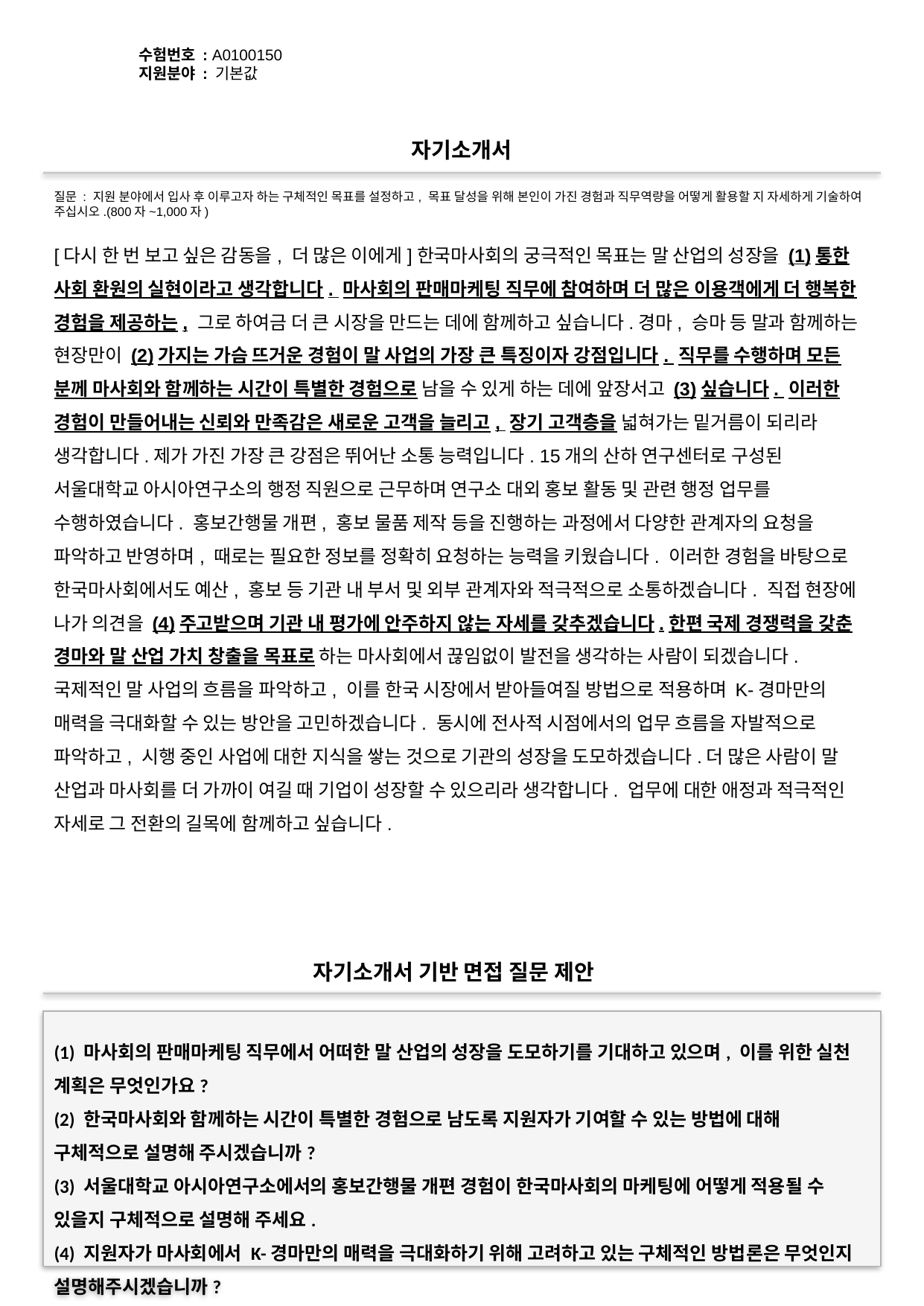

수험번호 : A0100150
지원분야 : 기본값
#

자기소개서

질문 : 지원 분야에서 입사 후 이루고자 하는 구체적인 목표를 설정하고, 목표 달성을 위해 본인이 가진 경험과 직무역량을 어떻게 활용할 지 자세하게 기술하여 주십시오.(800자~1,000자)

[다시 한 번 보고 싶은 감동을, 더 많은 이에게]한국마사회의 궁극적인 목표는 말 산업의 성장을 (1)통한 사회 환원의 실현이라고 생각합니다. 마사회의 판매마케팅 직무에 참여하며 더 많은 이용객에게 더 행복한 경험을 제공하는, 그로 하여금 더 큰 시장을 만드는 데에 함께하고 싶습니다.경마, 승마 등 말과 함께하는 현장만이 (2)가지는 가슴 뜨거운 경험이 말 사업의 가장 큰 특징이자 강점입니다. 직무를 수행하며 모든 분께 마사회와 함께하는 시간이 특별한 경험으로 남을 수 있게 하는 데에 앞장서고 (3)싶습니다. 이러한 경험이 만들어내는 신뢰와 만족감은 새로운 고객을 늘리고, 장기 고객층을 넓혀가는 밑거름이 되리라 생각합니다.제가 가진 가장 큰 강점은 뛰어난 소통 능력입니다. 15개의 산하 연구센터로 구성된 서울대학교 아시아연구소의 행정 직원으로 근무하며 연구소 대외 홍보 활동 및 관련 행정 업무를 수행하였습니다. 홍보간행물 개편, 홍보 물품 제작 등을 진행하는 과정에서 다양한 관계자의 요청을 파악하고 반영하며, 때로는 필요한 정보를 정확히 요청하는 능력을 키웠습니다. 이러한 경험을 바탕으로 한국마사회에서도 예산, 홍보 등 기관 내 부서 및 외부 관계자와 적극적으로 소통하겠습니다. 직접 현장에 나가 의견을 (4)주고받으며 기관 내 평가에 안주하지 않는 자세를 갖추겠습니다.한편 국제 경쟁력을 갖춘 경마와 말 산업 가치 창출을 목표로 하는 마사회에서 끊임없이 발전을 생각하는 사람이 되겠습니다. 국제적인 말 사업의 흐름을 파악하고, 이를 한국 시장에서 받아들여질 방법으로 적용하며 K-경마만의 매력을 극대화할 수 있는 방안을 고민하겠습니다. 동시에 전사적 시점에서의 업무 흐름을 자발적으로 파악하고, 시행 중인 사업에 대한 지식을 쌓는 것으로 기관의 성장을 도모하겠습니다.더 많은 사람이 말 산업과 마사회를 더 가까이 여길 때 기업이 성장할 수 있으리라 생각합니다. 업무에 대한 애정과 적극적인 자세로 그 전환의 길목에 함께하고 싶습니다.

자기소개서 기반 면접 질문 제안

(1) 마사회의 판매마케팅 직무에서 어떠한 말 산업의 성장을 도모하기를 기대하고 있으며, 이를 위한 실천 계획은 무엇인가요?
(2) 한국마사회와 함께하는 시간이 특별한 경험으로 남도록 지원자가 기여할 수 있는 방법에 대해 구체적으로 설명해 주시겠습니까?
(3) 서울대학교 아시아연구소에서의 홍보간행물 개편 경험이 한국마사회의 마케팅에 어떻게 적용될 수 있을지 구체적으로 설명해 주세요.
(4) 지원자가 마사회에서 K-경마만의 매력을 극대화하기 위해 고려하고 있는 구체적인 방법론은 무엇인지 설명해주시겠습니까?